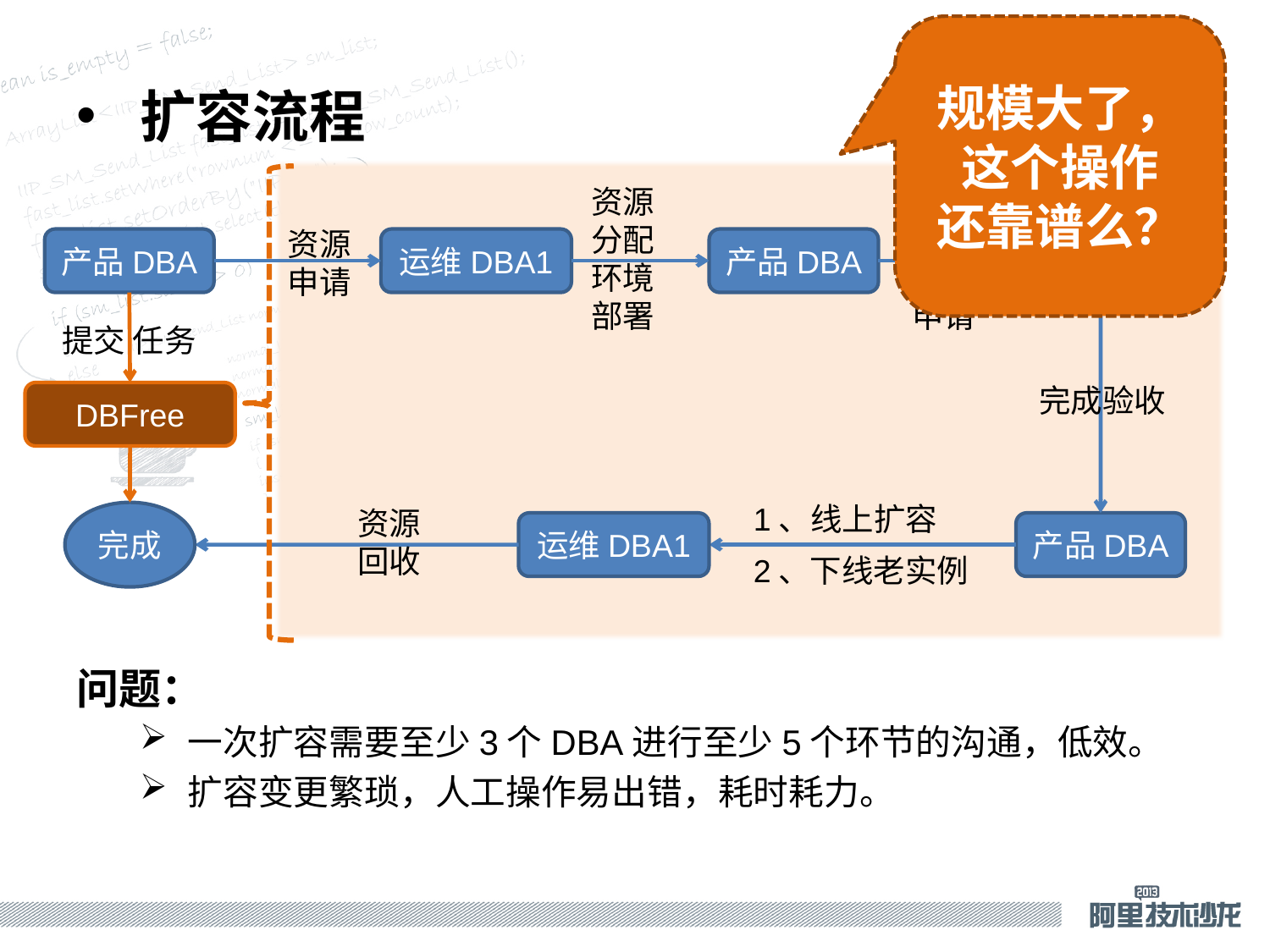

规模大了，
这个操作
还靠谱么？
# 扩容流程

资源分配环境部署
扩容备份恢复申请
资源申请
产品DBA
运维DBA1
产品DBA
运维DBA2
提交 任务
完成验收
DBFree
1、线上扩容
资源回收
完成
运维DBA1
产品DBA
2、下线老实例
问题：
 一次扩容需要至少3个DBA进行至少5个环节的沟通，低效。
 扩容变更繁琐，人工操作易出错，耗时耗力。